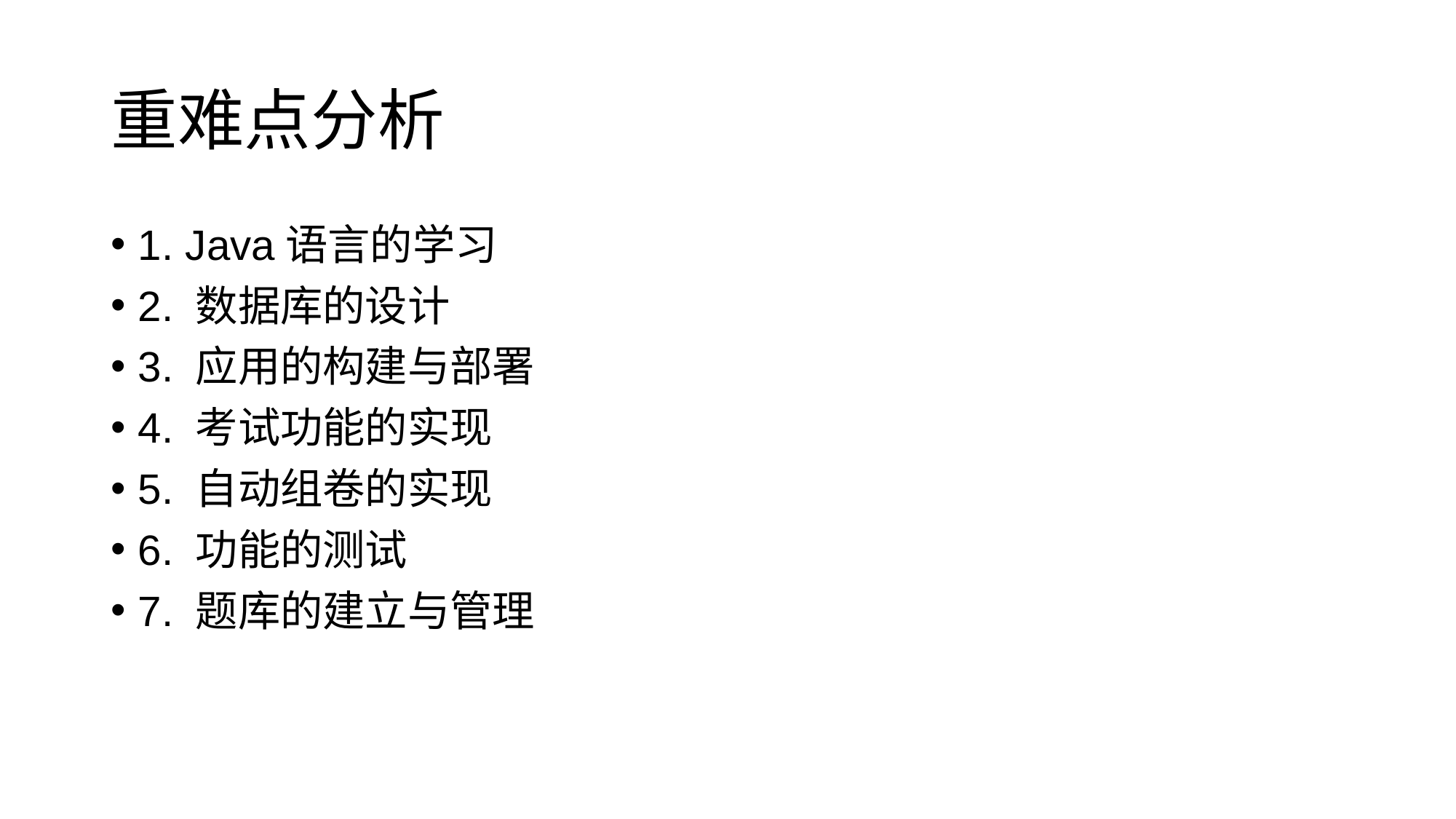

# 重难点分析
1. Java语言的学习
2. 数据库的设计
3. 应用的构建与部署
4. 考试功能的实现
5. 自动组卷的实现
6. 功能的测试
7. 题库的建立与管理